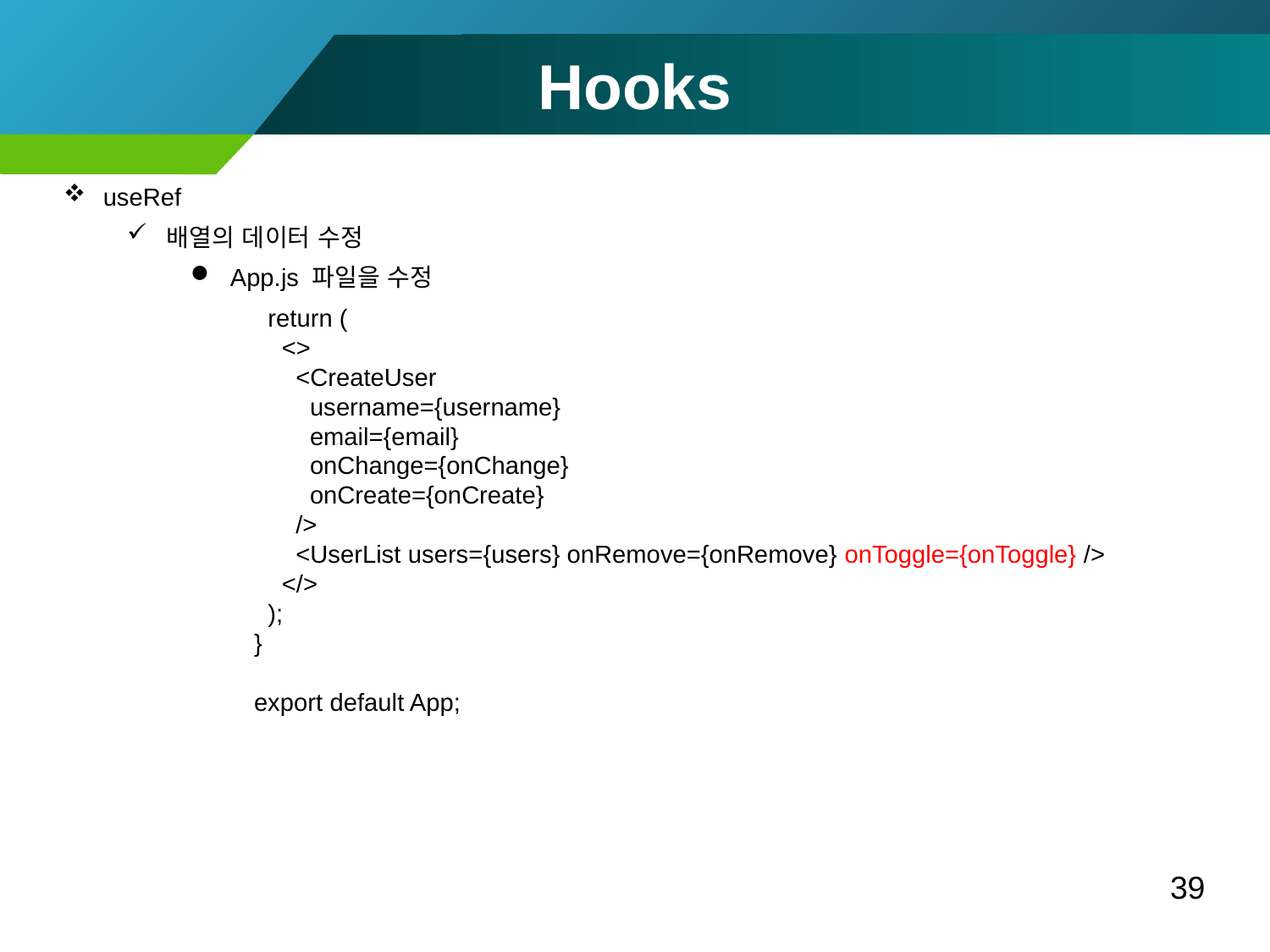

Hooks
useRef
배열의 데이터 수정
App.js 파일을 수정
  return (
    <>
      <CreateUser
        username={username}
        email={email}
        onChange={onChange}
        onCreate={onCreate}
      />
      <UserList users={users} onRemove={onRemove} onToggle={onToggle} />
    </>
  );
}

export default App;
39